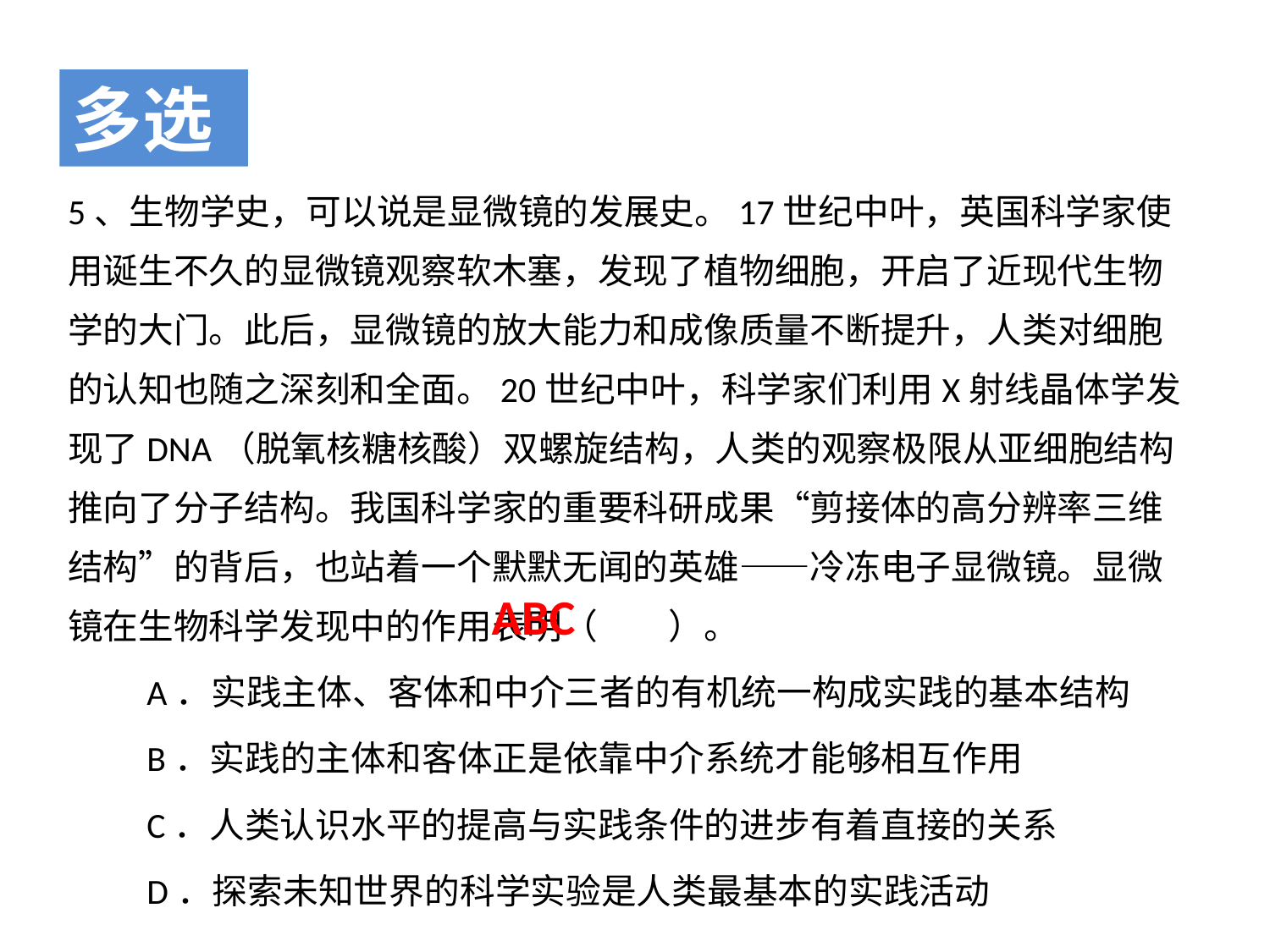

多选
5、生物学史，可以说是显微镜的发展史。17世纪中叶，英国科学家使用诞生不久的显微镜观察软木塞，发现了植物细胞，开启了近现代生物学的大门。此后，显微镜的放大能力和成像质量不断提升，人类对细胞的认知也随之深刻和全面。20世纪中叶，科学家们利用X射线晶体学发现了DNA（脱氧核糖核酸）双螺旋结构，人类的观察极限从亚细胞结构推向了分子结构。我国科学家的重要科研成果“剪接体的高分辨率三维结构”的背后，也站着一个默默无闻的英雄——冷冻电子显微镜。显微镜在生物科学发现中的作用表明（         ）。
　　A．实践主体、客体和中介三者的有机统一构成实践的基本结构
　　B．实践的主体和客体正是依靠中介系统才能够相互作用
　　C．人类认识水平的提高与实践条件的进步有着直接的关系
　　D．探索未知世界的科学实验是人类最基本的实践活动

ABC